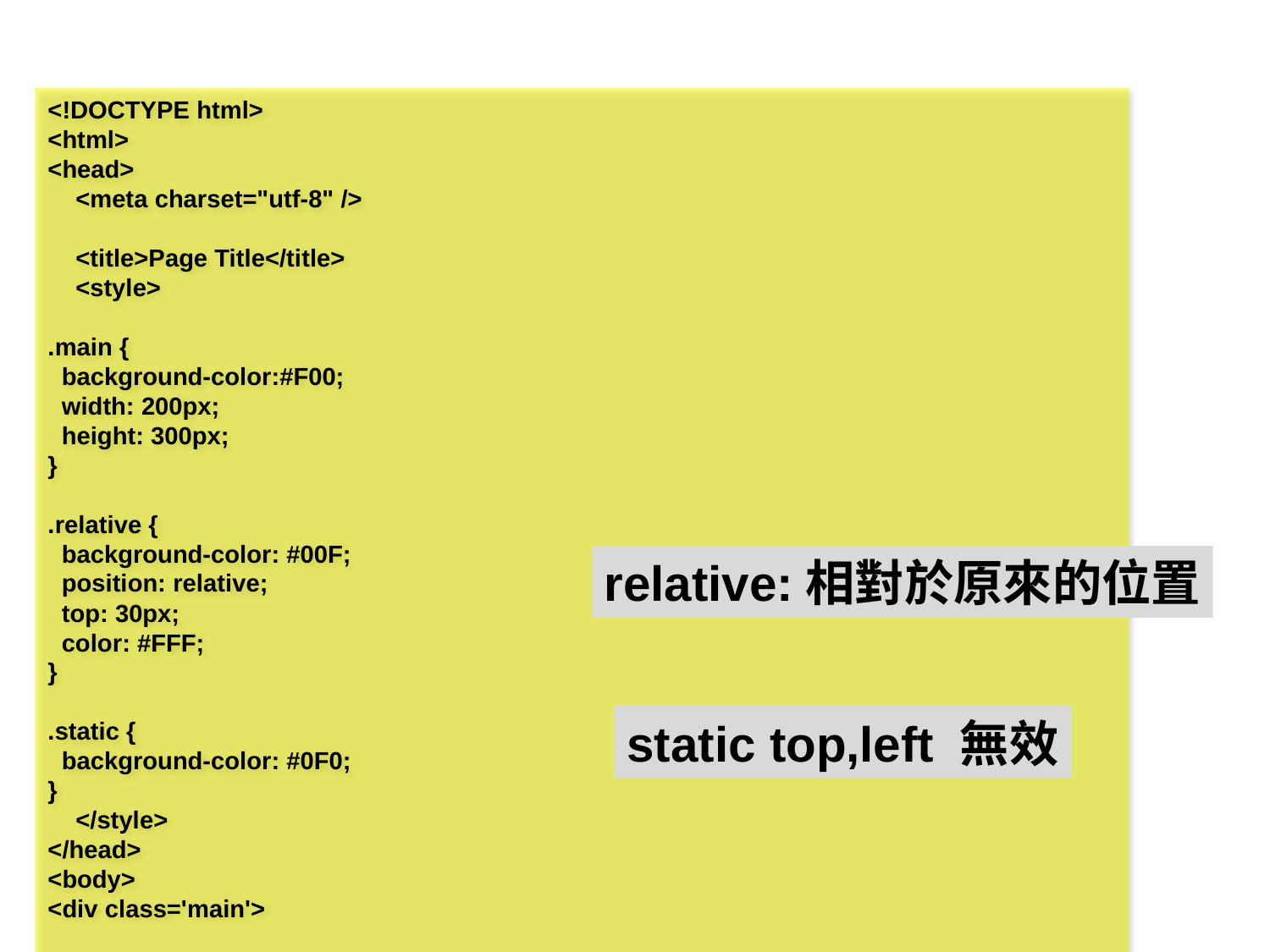

<!DOCTYPE html>
<html>
<head>
    <meta charset="utf-8" />

    <title>Page Title</title>
    <style>

.main {
  background-color:#F00;
  width: 200px;
  height: 300px;
}

.relative {
  background-color: #00F;
  position: relative;
  top: 30px;
  color: #FFF;
}

.static {
  background-color: #0F0;
}
    </style>
</head>
<body>
<div class='main'>

	<div id="box1">
		<p class="static">static</p>
		<p class="relative" >relative</p>
	</div>
</body>
</html>
relative:相對於原來的位置
static top,left 無效